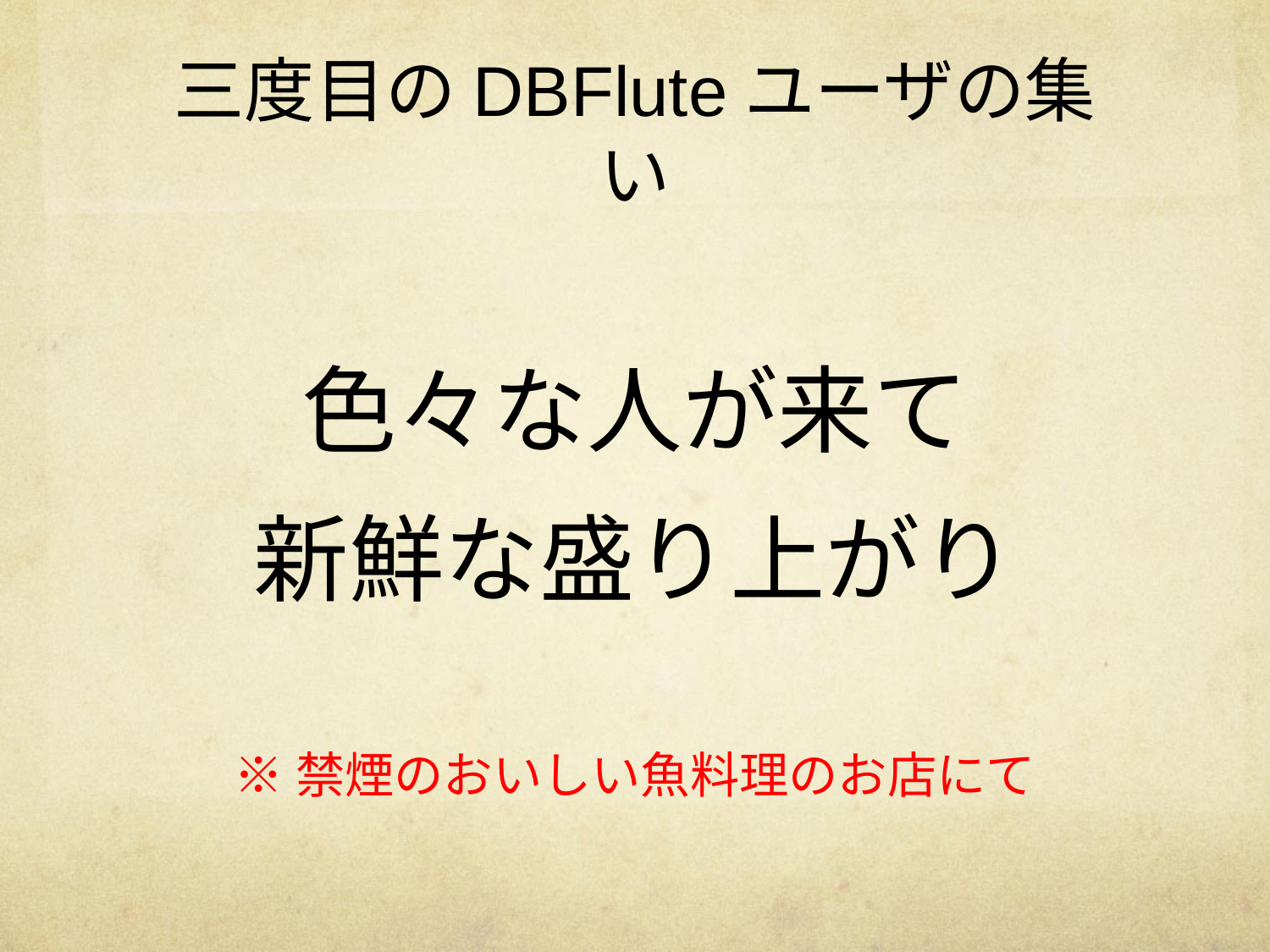

# 三度目のDBFluteユーザの集い

色々な人が来て
新鮮な盛り上がり

※禁煙のおいしい魚料理のお店にて